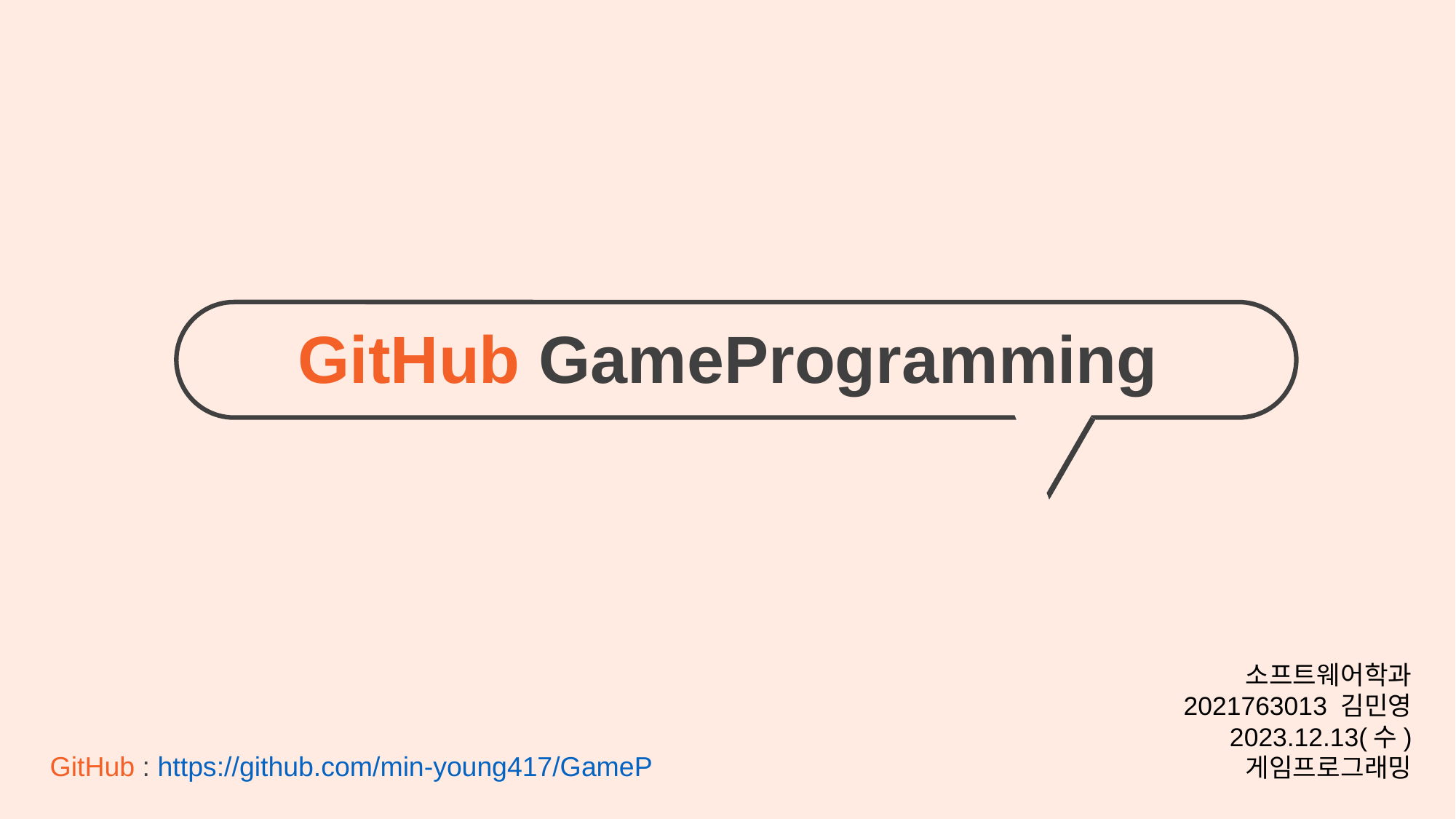

GitHub GameProgramming

소프트웨어학과
2021763013 김민영
2023.12.13(수)
게임프로그래밍
GitHub : https://github.com/min-young417/GameP